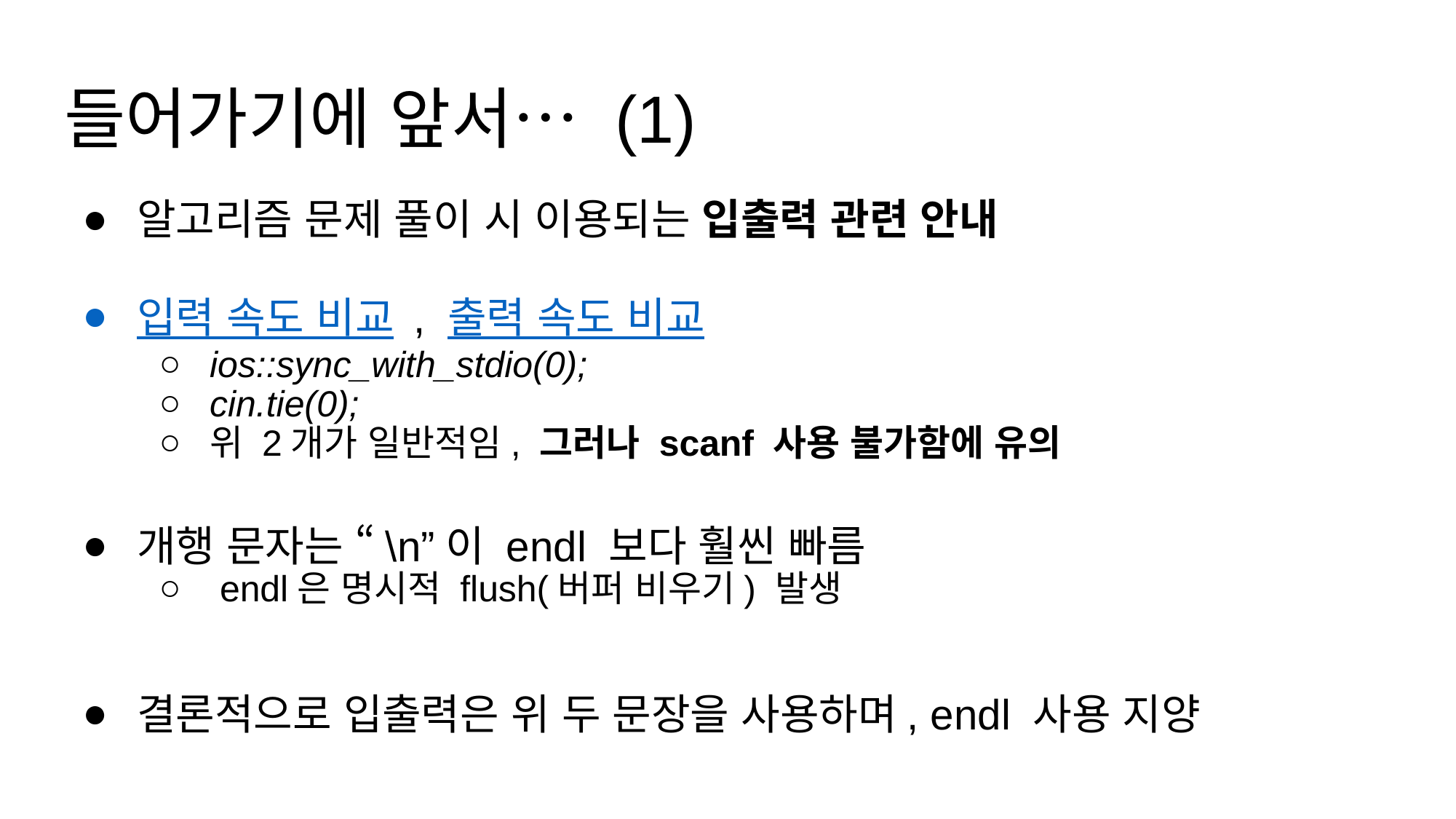

# 들어가기에 앞서… (1)
알고리즘 문제 풀이 시 이용되는 입출력 관련 안내

입력 속도 비교 , 출력 속도 비교
ios::sync_with_stdio(0);
cin.tie(0);
위 2개가 일반적임, 그러나 scanf 사용 불가함에 유의

개행 문자는 “\n”이 endl 보다 훨씬 빠름
 endl은 명시적 flush(버퍼 비우기) 발생

결론적으로 입출력은 위 두 문장을 사용하며, endl 사용 지양